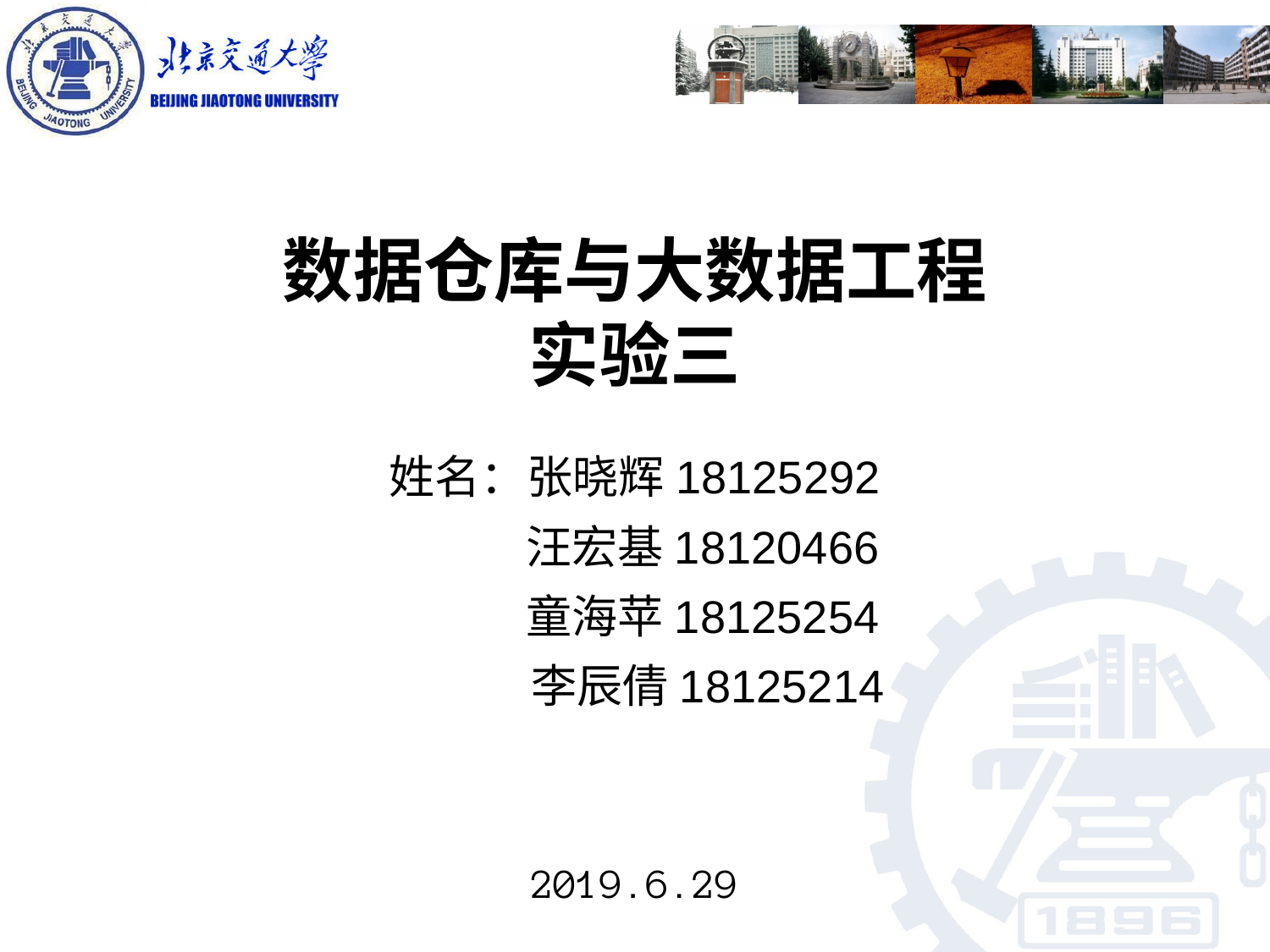

# 数据仓库与大数据工程 实验三

姓名：张晓辉18125292
            汪宏基18120466
            童海苹18125254
             李辰倩18125214

                                2019.6.29